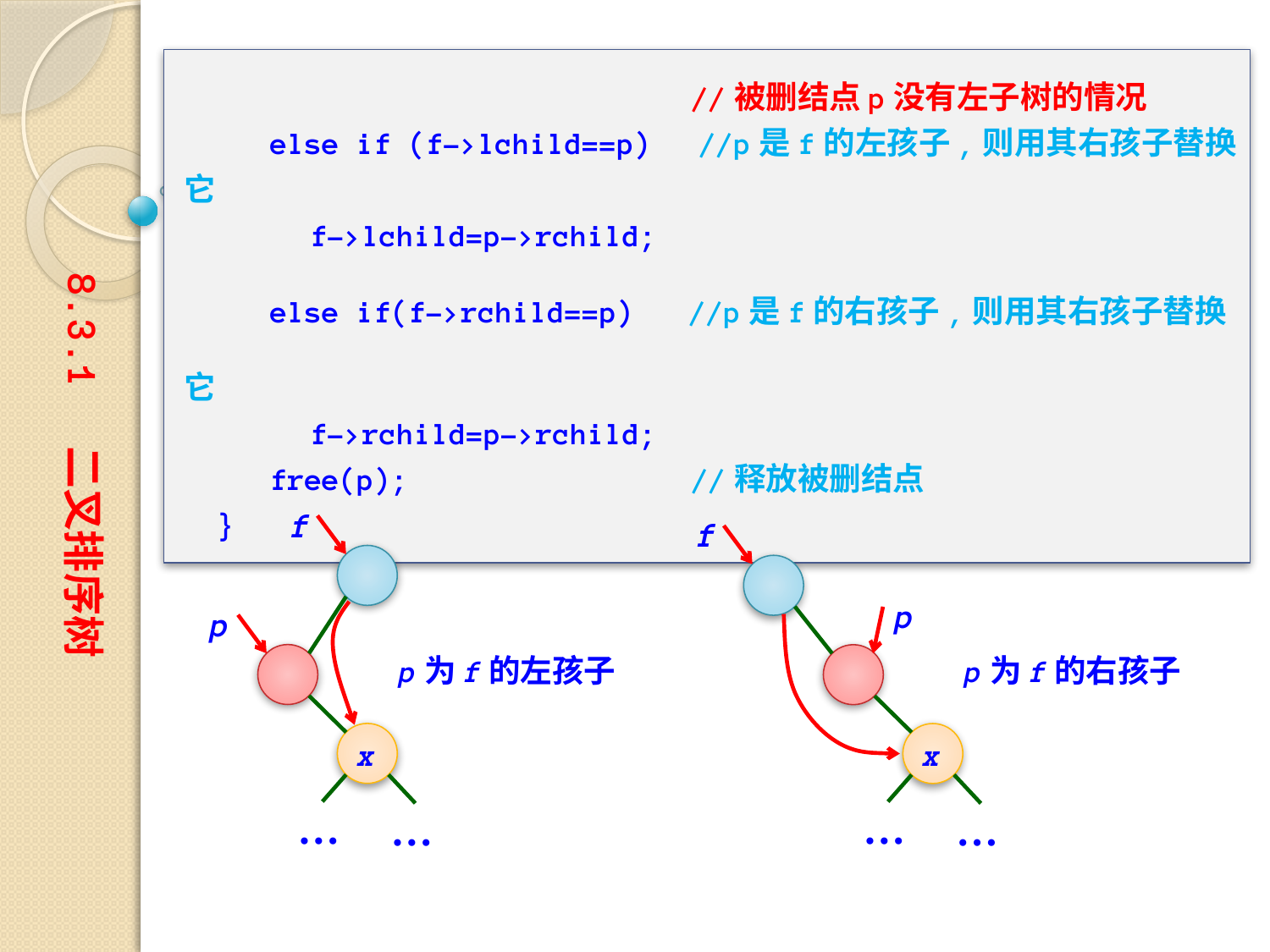

//被删结点p没有左子树的情况
     else if (f->lchild==p)　//p是f的左孩子,则用其右孩子替换它
	f->lchild=p->rchild;
     else if(f->rchild==p)　 //p是f的右孩子,则用其右孩子替换它
	f->rchild=p->rchild;
     free(p);			//释放被删结点
  }
8.3.1  二叉排序树
f

p

p为f的左孩子
x
…
…
f

p

p为f的右孩子
x
…
…